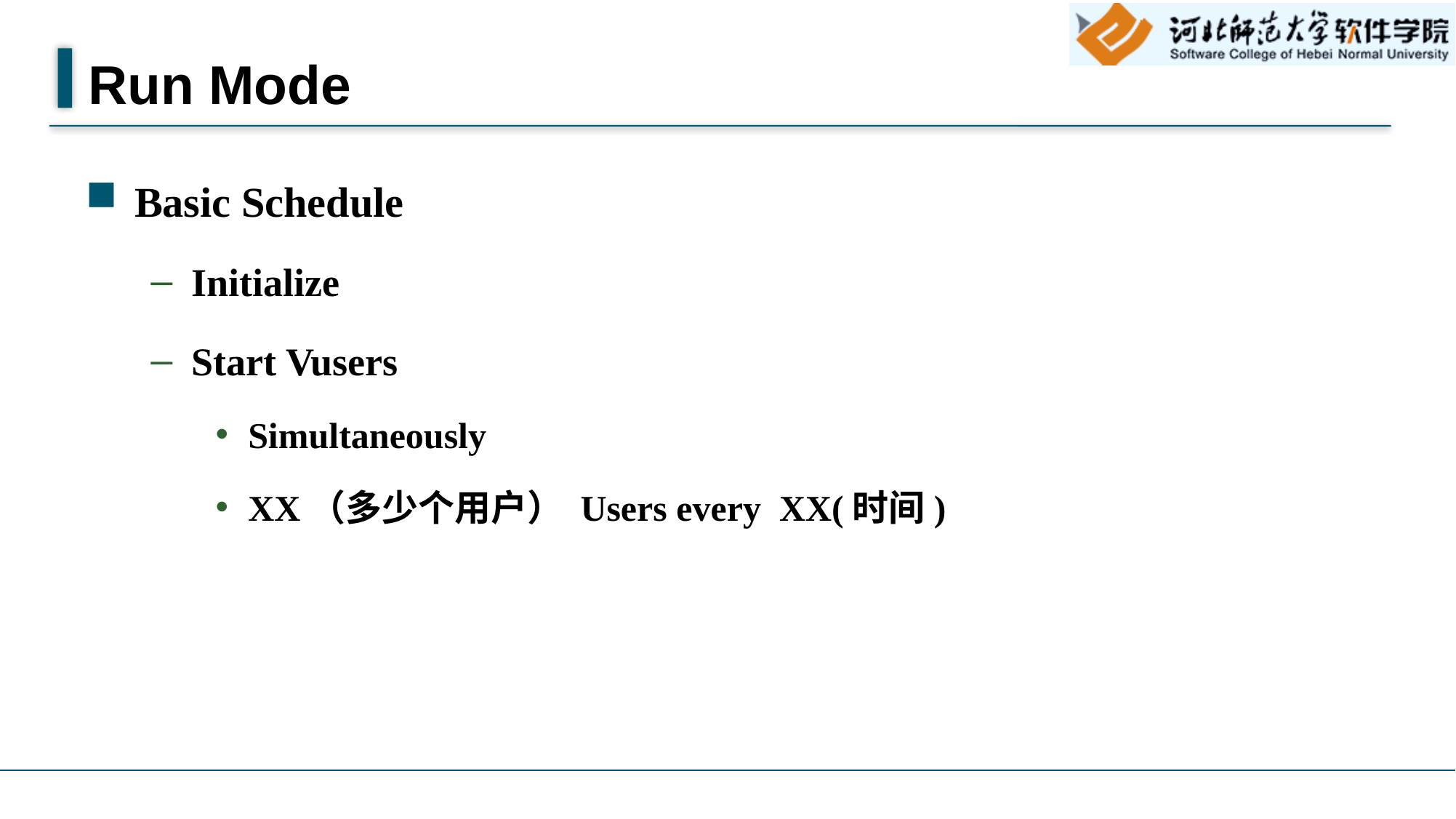

# Run Mode
Basic Schedule
Initialize
Start Vusers
Simultaneously
XX（多少个用户） Users every  XX(时间)